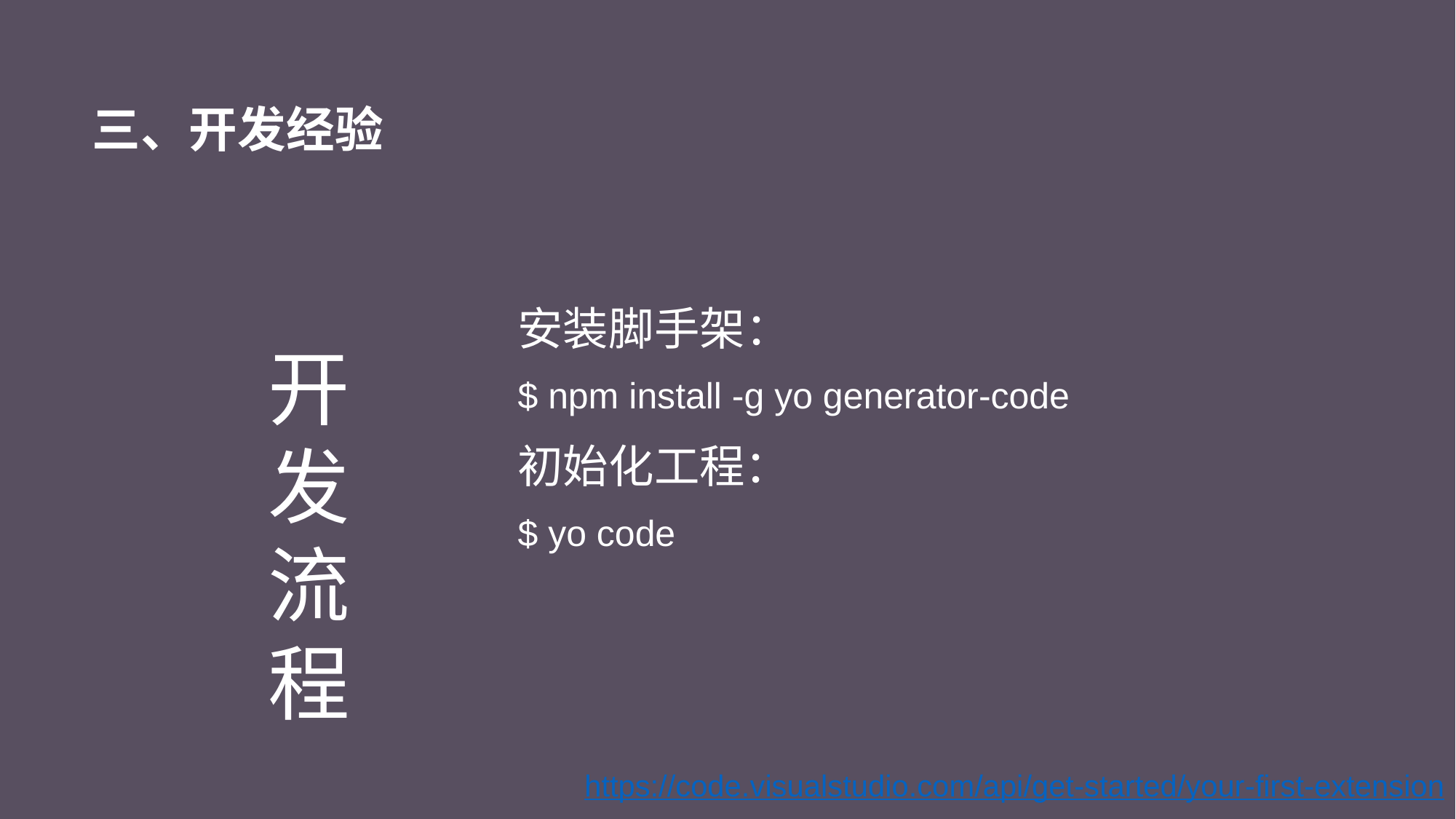

# 三、开发经验

安装脚手架：
$ npm install -g yo generator-code
初始化工程：
$ yo code

开发
流程
https://code.visualstudio.com/api/get-started/your-first-extension